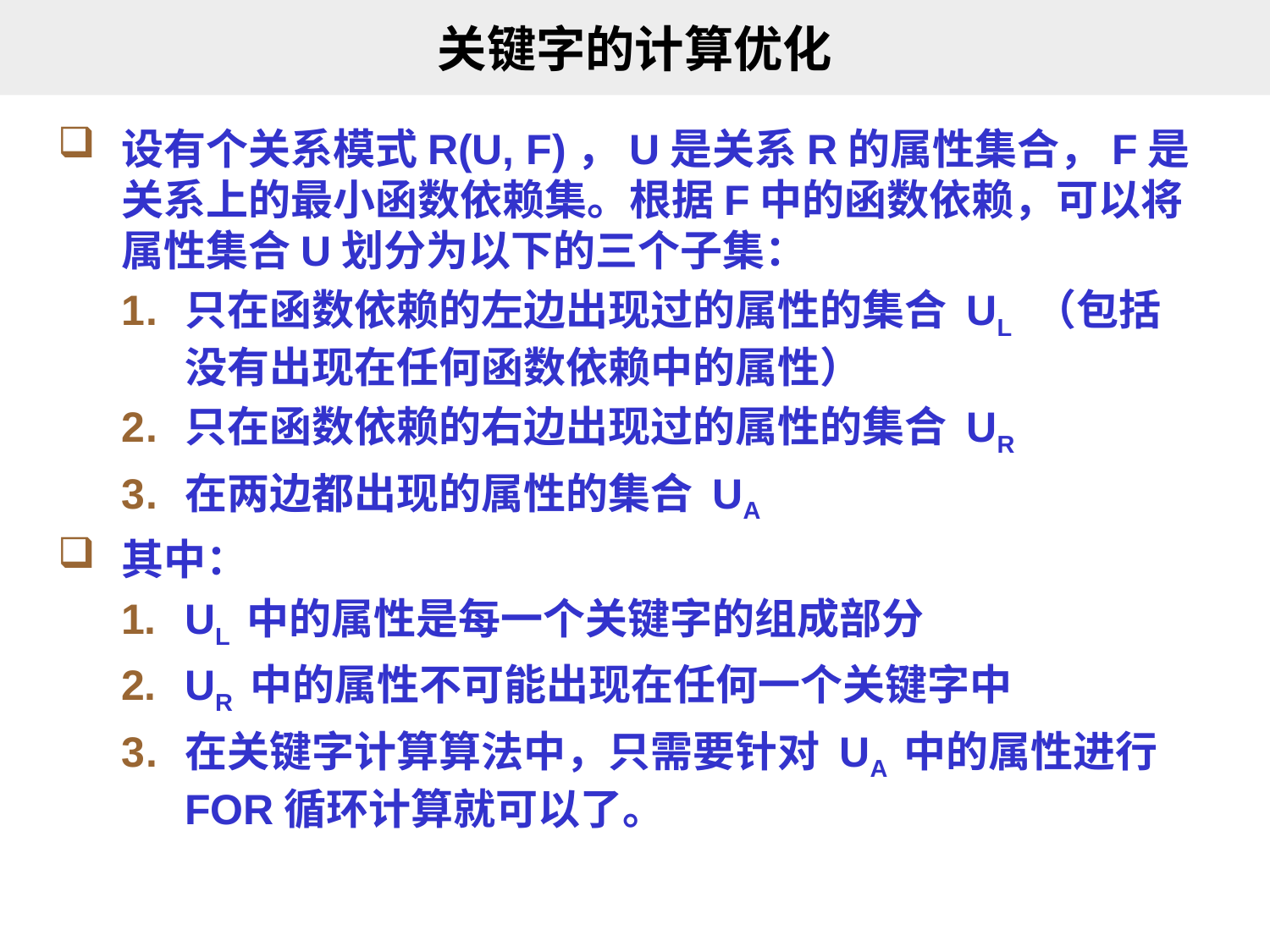

# 关键字的计算优化
设有个关系模式R(U, F)，U是关系R的属性集合，F是关系上的最小函数依赖集。根据F中的函数依赖，可以将属性集合U划分为以下的三个子集：
只在函数依赖的左边出现过的属性的集合 UL （包括没有出现在任何函数依赖中的属性）
只在函数依赖的右边出现过的属性的集合 UR
在两边都出现的属性的集合 UA
其中：
UL 中的属性是每一个关键字的组成部分
UR 中的属性不可能出现在任何一个关键字中
在关键字计算算法中，只需要针对 UA 中的属性进行FOR循环计算就可以了。